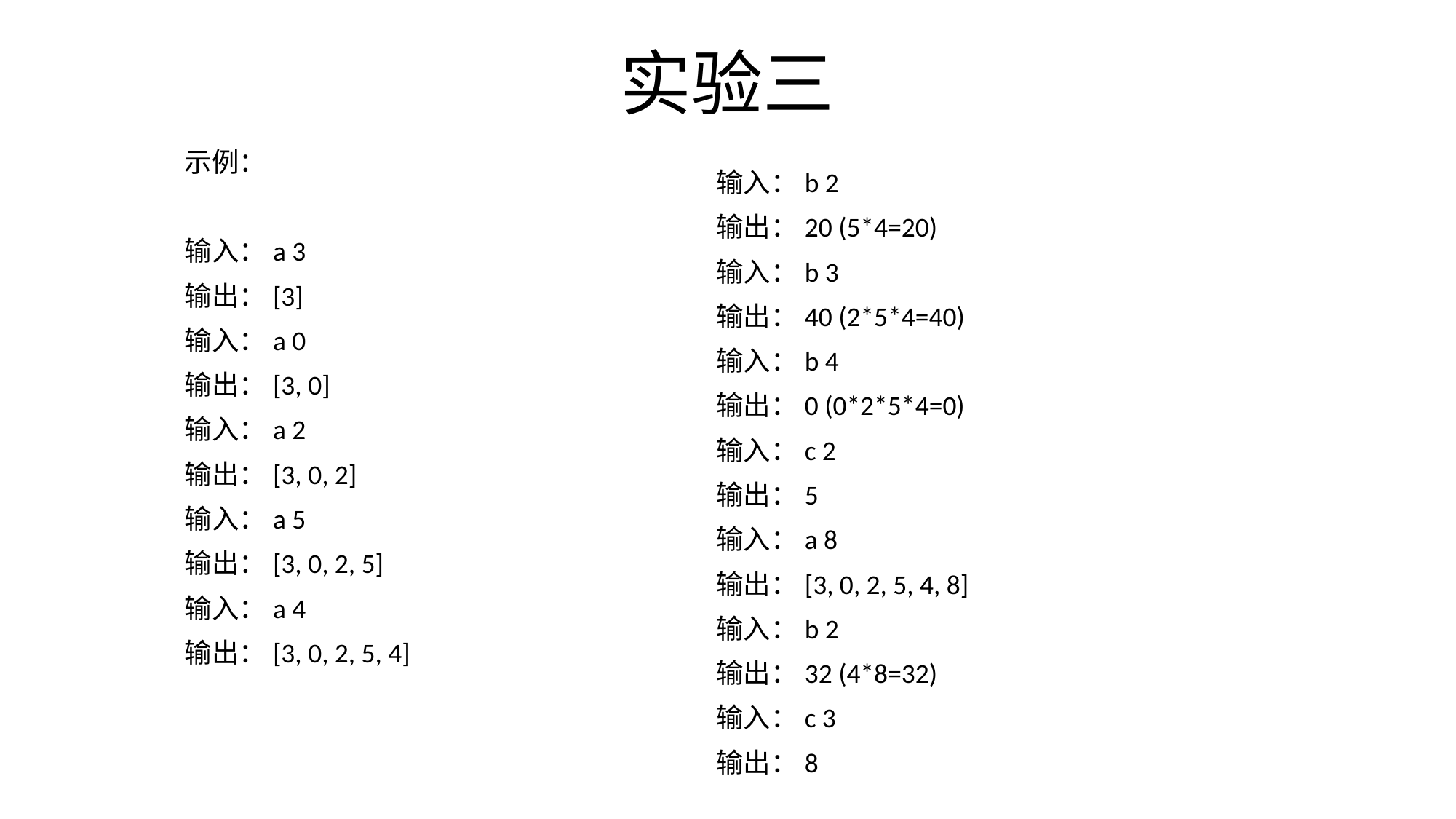

# 实验三
示例：

输入：a 3
输出：[3]
输入：a 0
输出：[3, 0]
输入：a 2
输出：[3, 0, 2]
输入：a 5
输出：[3, 0, 2, 5]
输入：a 4
输出：[3, 0, 2, 5, 4]

输入：b 2
输出：20 (5*4=20)
输入：b 3
输出：40 (2*5*4=40)
输入：b 4
输出：0 (0*2*5*4=0)
输入：c 2
输出：5
输入：a 8
输出：[3, 0, 2, 5, 4, 8]
输入：b 2
输出：32 (4*8=32)
输入：c 3
输出：8